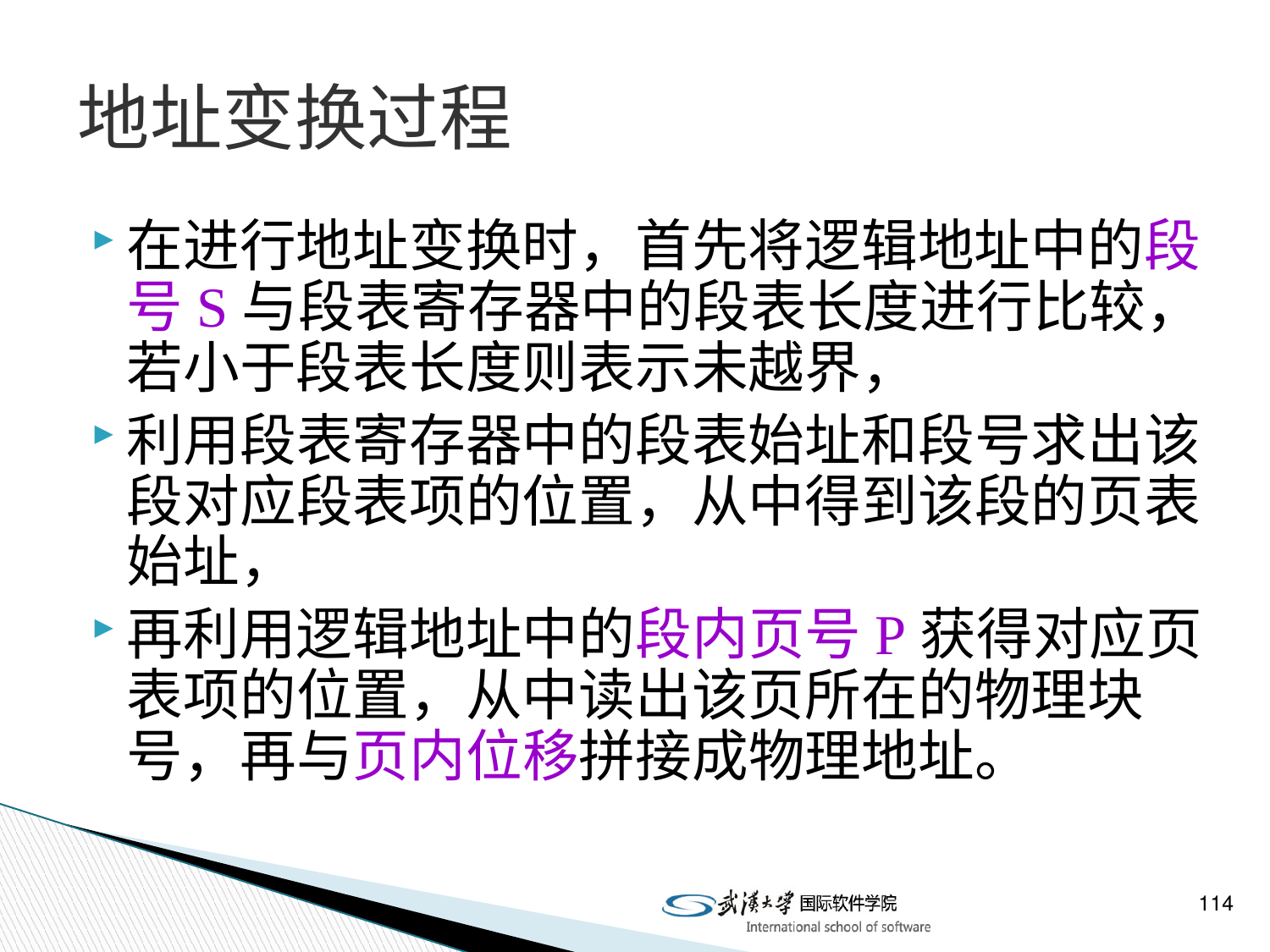

# 地址变换过程
在进行地址变换时，首先将逻辑地址中的段号S与段表寄存器中的段表长度进行比较，若小于段表长度则表示未越界，
利用段表寄存器中的段表始址和段号求出该段对应段表项的位置，从中得到该段的页表始址，
再利用逻辑地址中的段内页号P获得对应页表项的位置，从中读出该页所在的物理块号，再与页内位移拼接成物理地址。